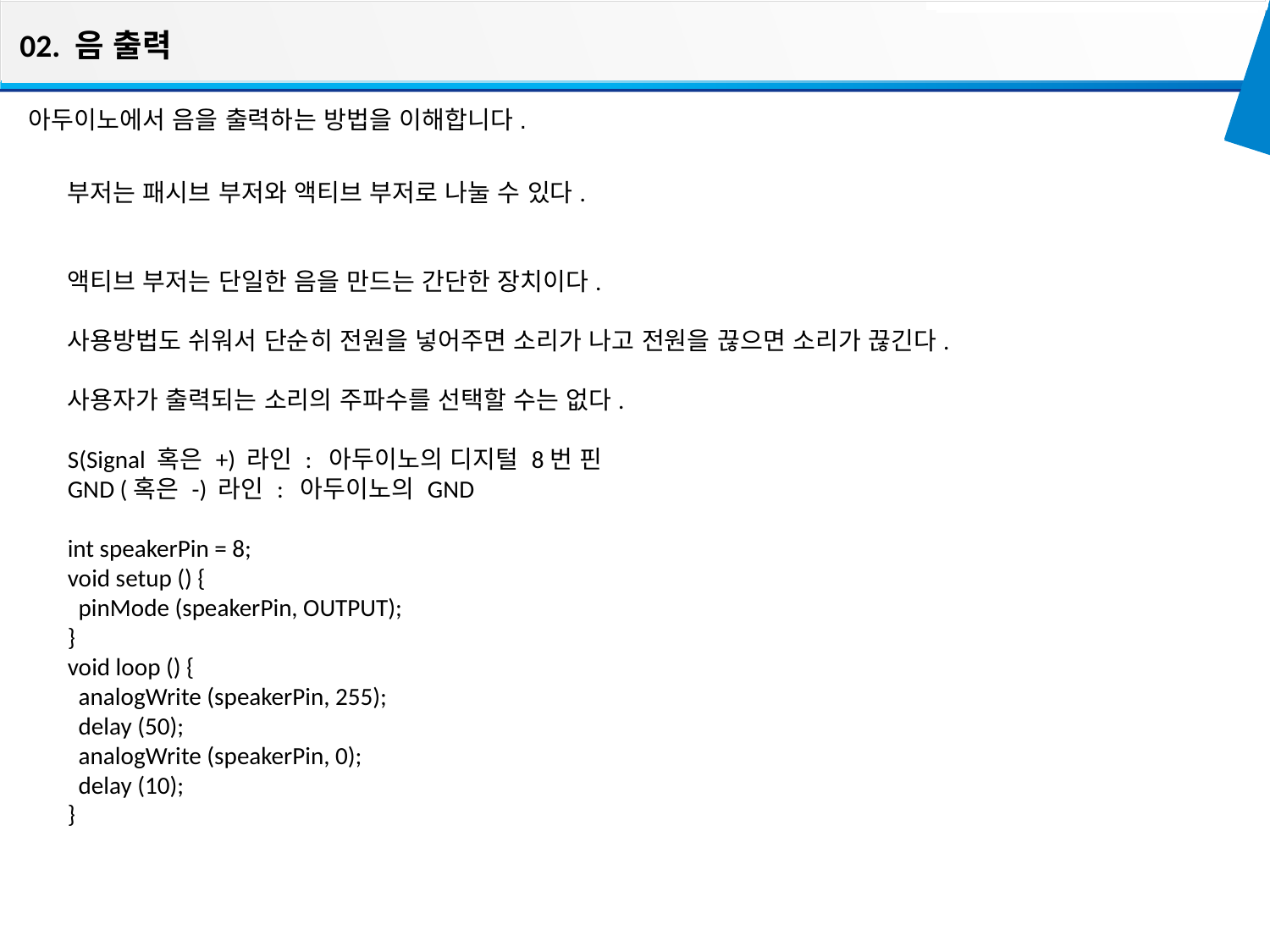

02. 음 출력

아두이노에서 음을 출력하는 방법을 이해합니다.
부저는 패시브 부저와 액티브 부저로 나눌 수 있다.

액티브 부저는 단일한 음을 만드는 간단한 장치이다.

사용방법도 쉬워서 단순히 전원을 넣어주면 소리가 나고 전원을 끊으면 소리가 끊긴다.

사용자가 출력되는 소리의 주파수를 선택할 수는 없다.

S(Signal 혹은 +) 라인 :  아두이노의 디지털 8번 핀
GND (혹은 -) 라인 :  아두이노의 GND

int speakerPin = 8;
void setup () {
  pinMode (speakerPin, OUTPUT);
}
void loop () {
  analogWrite (speakerPin, 255);
  delay (50);
  analogWrite (speakerPin, 0);
  delay (10);
}